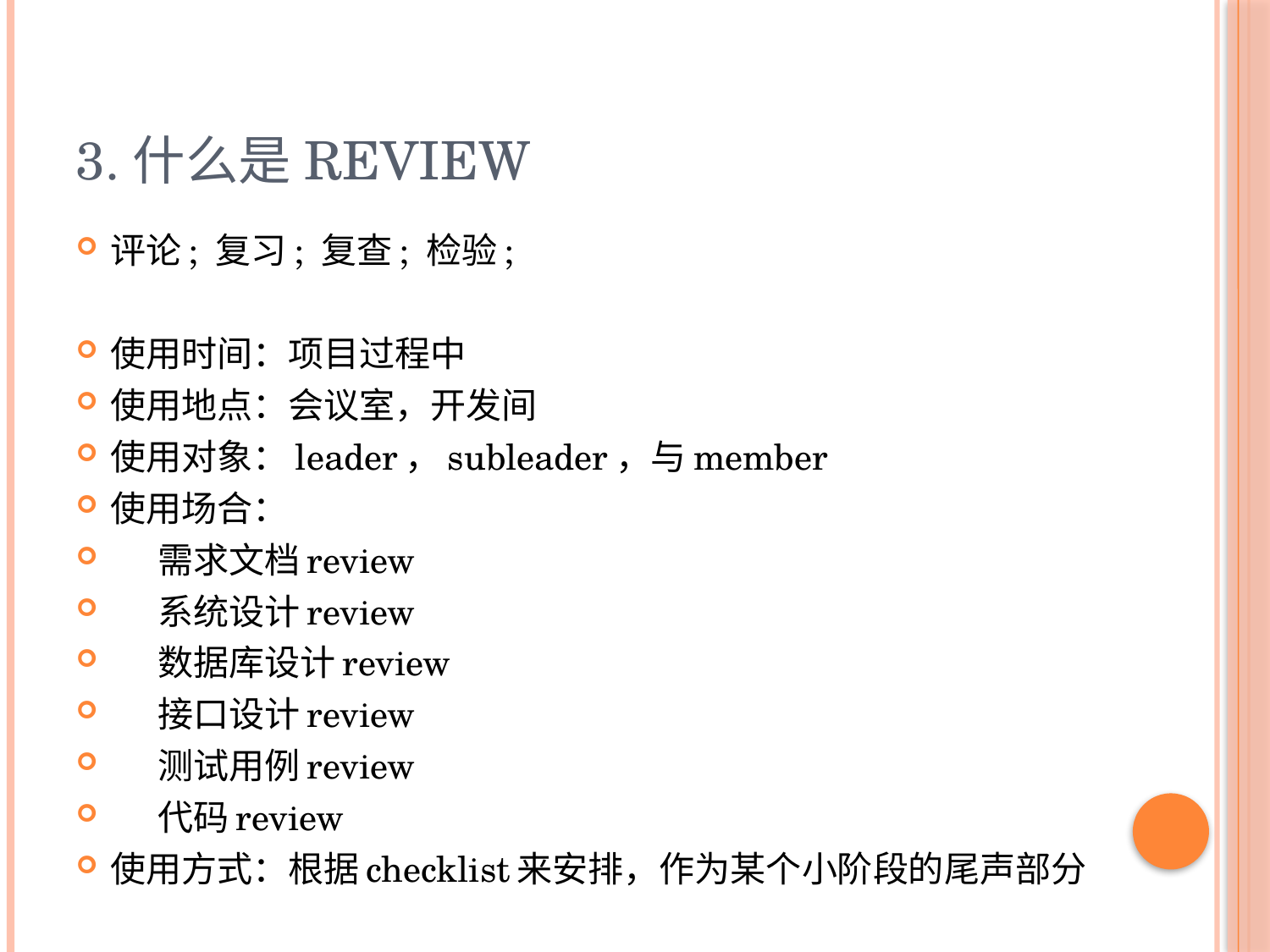

# 3.什么是review
评论; 复习; 复查; 检验;

使用时间：项目过程中
使用地点：会议室，开发间
使用对象：leader，subleader，与member
使用场合：
     需求文档review
     系统设计review
     数据库设计review
     接口设计review
     测试用例review
     代码review
使用方式：根据checklist来安排，作为某个小阶段的尾声部分